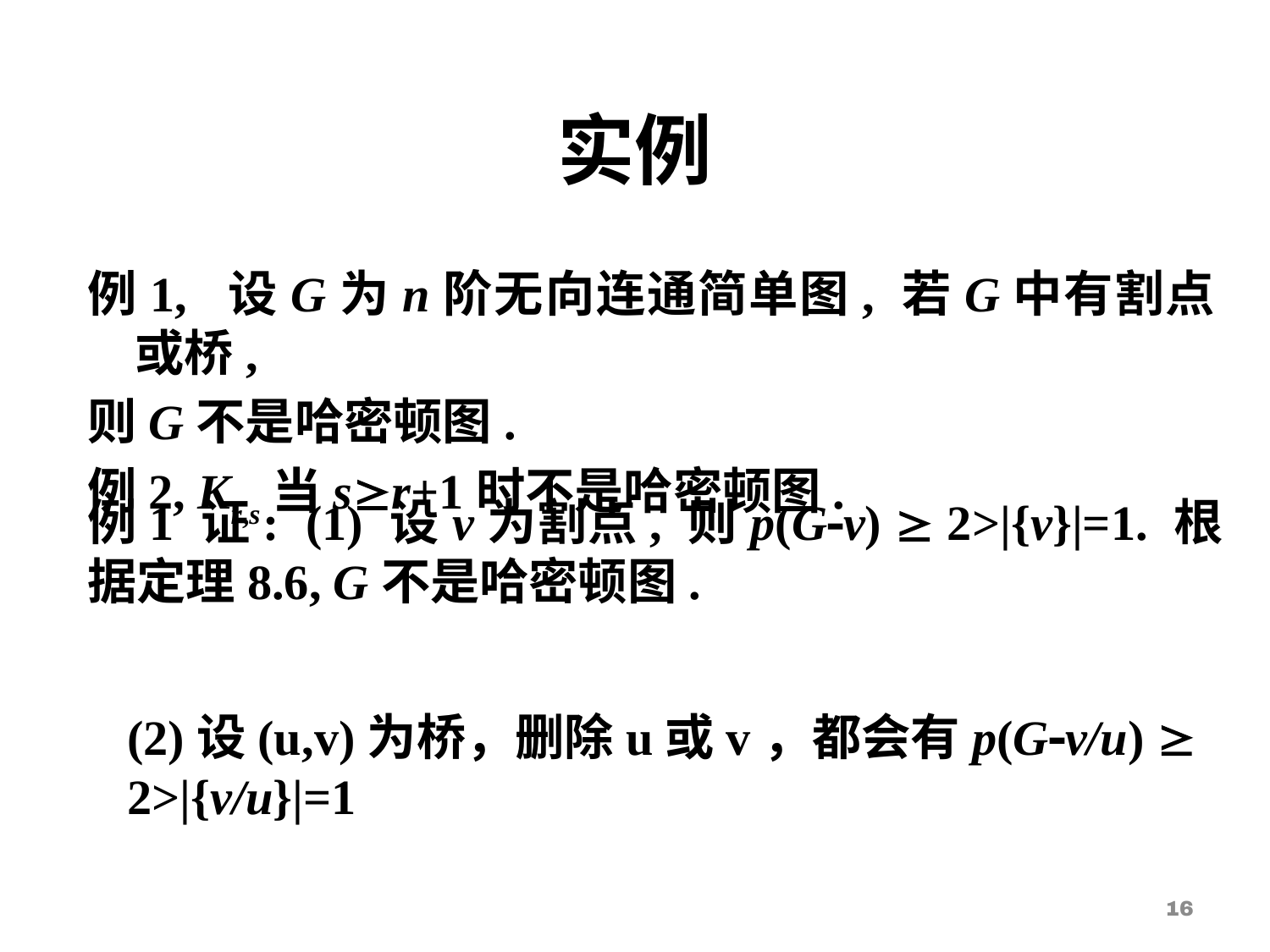

# 实例
例1,  设G为n阶无向连通简单图, 若G中有割点或桥,
则G不是哈密顿图.
例2, Kr,s当s≥r+1时不是哈密顿图.

例1 证:  (1) 设v为割点, 则p(G−v) ≥ 2>|{v}|=1. 根据定理8.6, G不是哈密顿图.
       (2)设(u,v)为桥，删除u或v，都会有p(G−v/u) ≥ 2>|{v/u}|=1

16